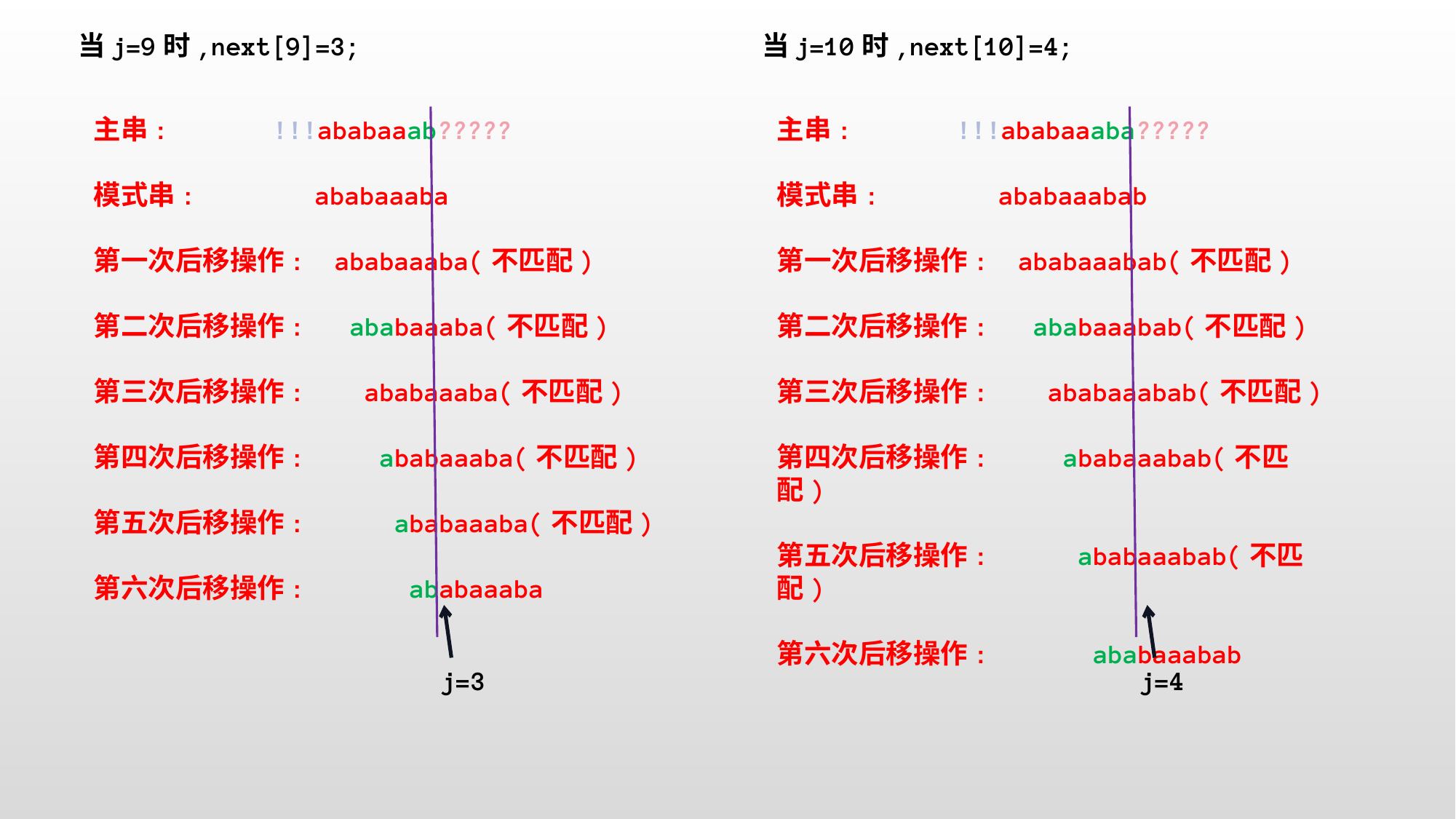

当j=9时,next[9]=3;
主串:       !!!ababaaab?????

模式串:        ababaaaba

第一次后移操作:  ababaaaba(不匹配)

第二次后移操作:   ababaaaba(不匹配)

第三次后移操作:    ababaaaba(不匹配)

第四次后移操作:     ababaaaba(不匹配)

第五次后移操作:      ababaaaba(不匹配)

第六次后移操作:       ababaaaba

j=3
当j=10时,next[10]=4;
主串:       !!!ababaaaba?????

模式串:        ababaaabab

第一次后移操作:  ababaaabab(不匹配)

第二次后移操作:   ababaaabab(不匹配)

第三次后移操作:    ababaaabab(不匹配)

第四次后移操作:     ababaaabab(不匹配)

第五次后移操作:      ababaaabab(不匹配)

第六次后移操作:       ababaaabab

j=4